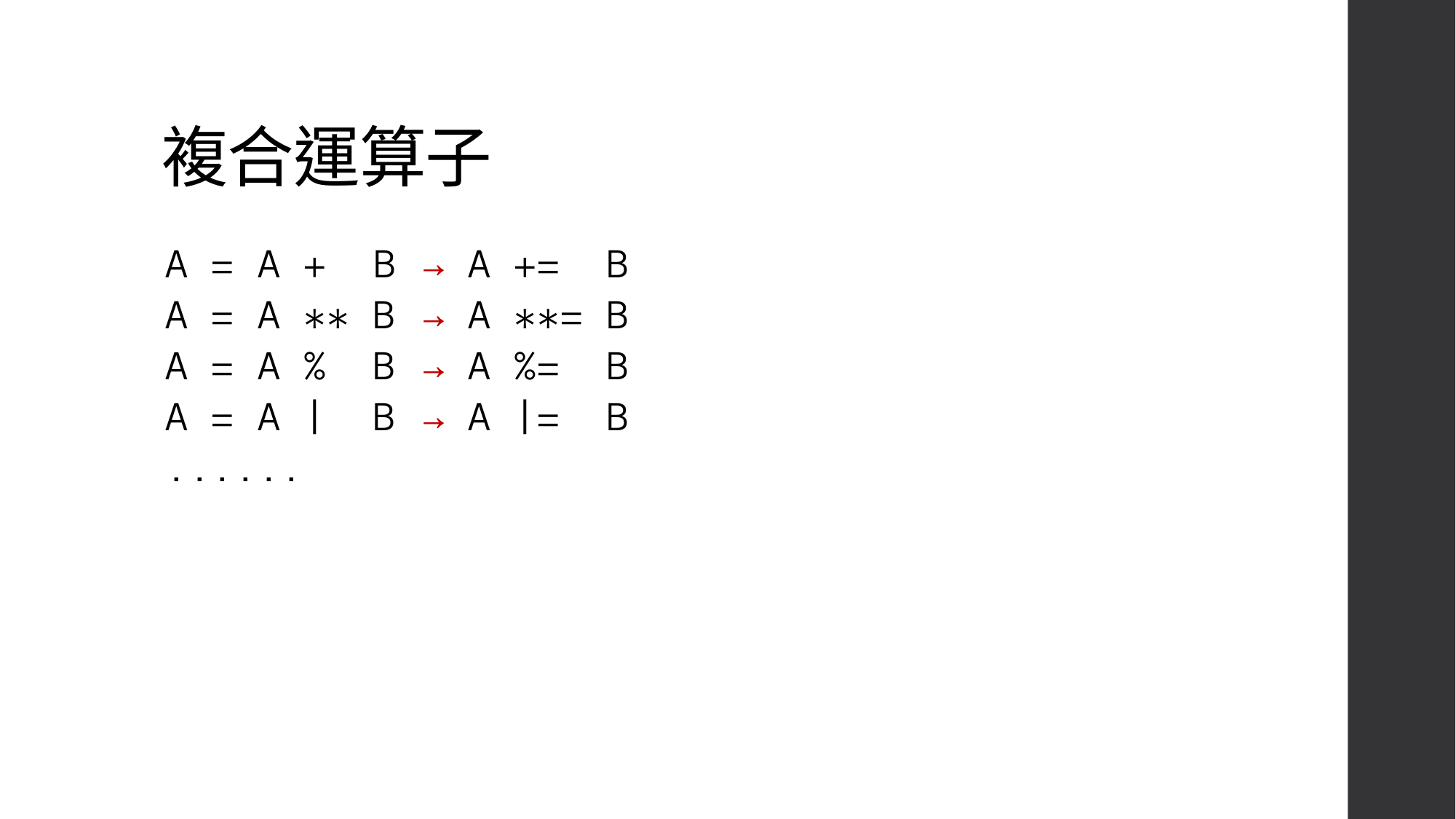

# 複合運算子
A = A +  B → A +=  B
A = A ** B → A **= B
A = A %  B → A %=  B
A = A |  B → A |=  B
......